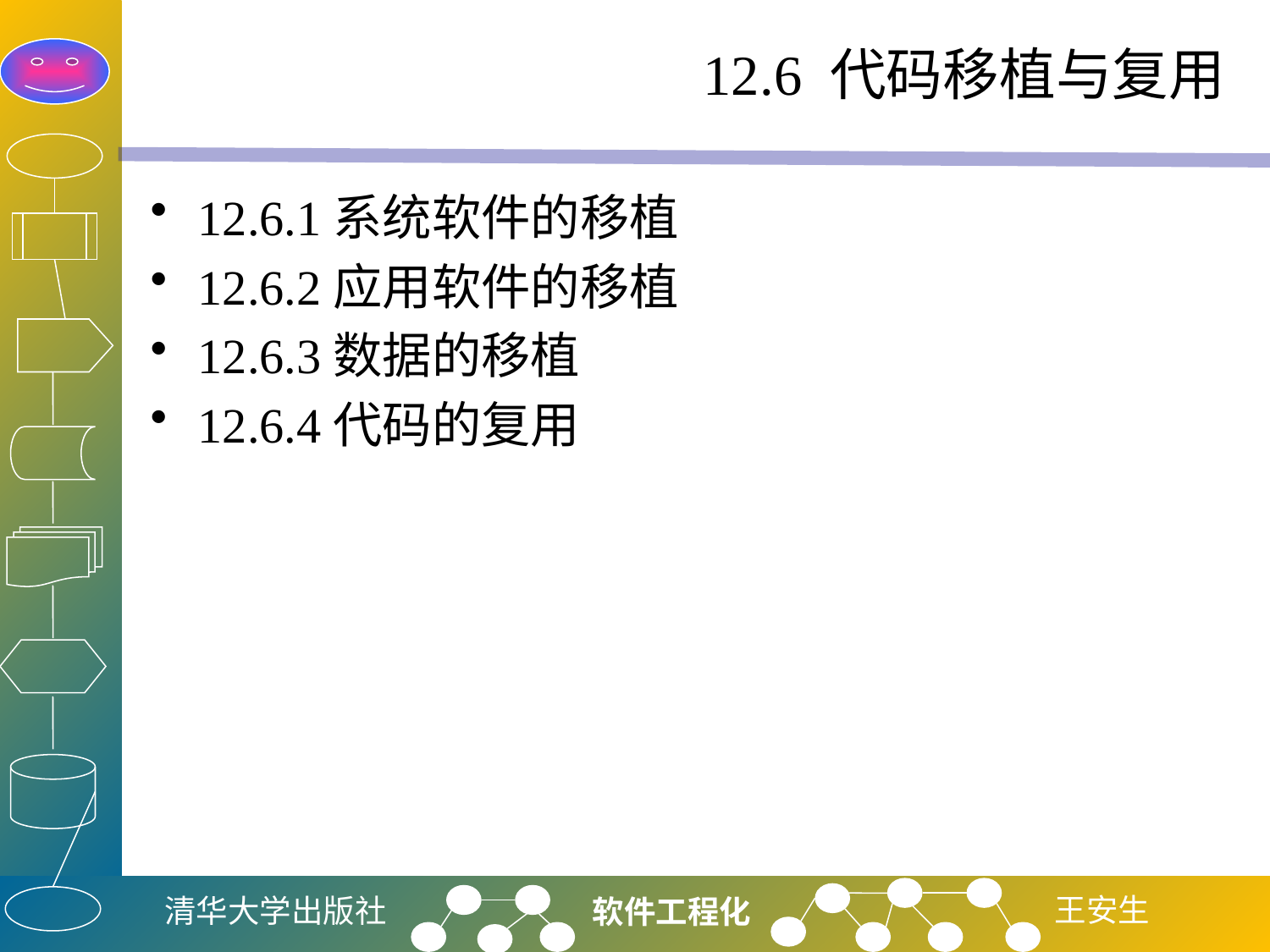

# 12.6 代码移植与复用
12.6.1系统软件的移植
12.6.2应用软件的移植
12.6.3数据的移植
12.6.4代码的复用